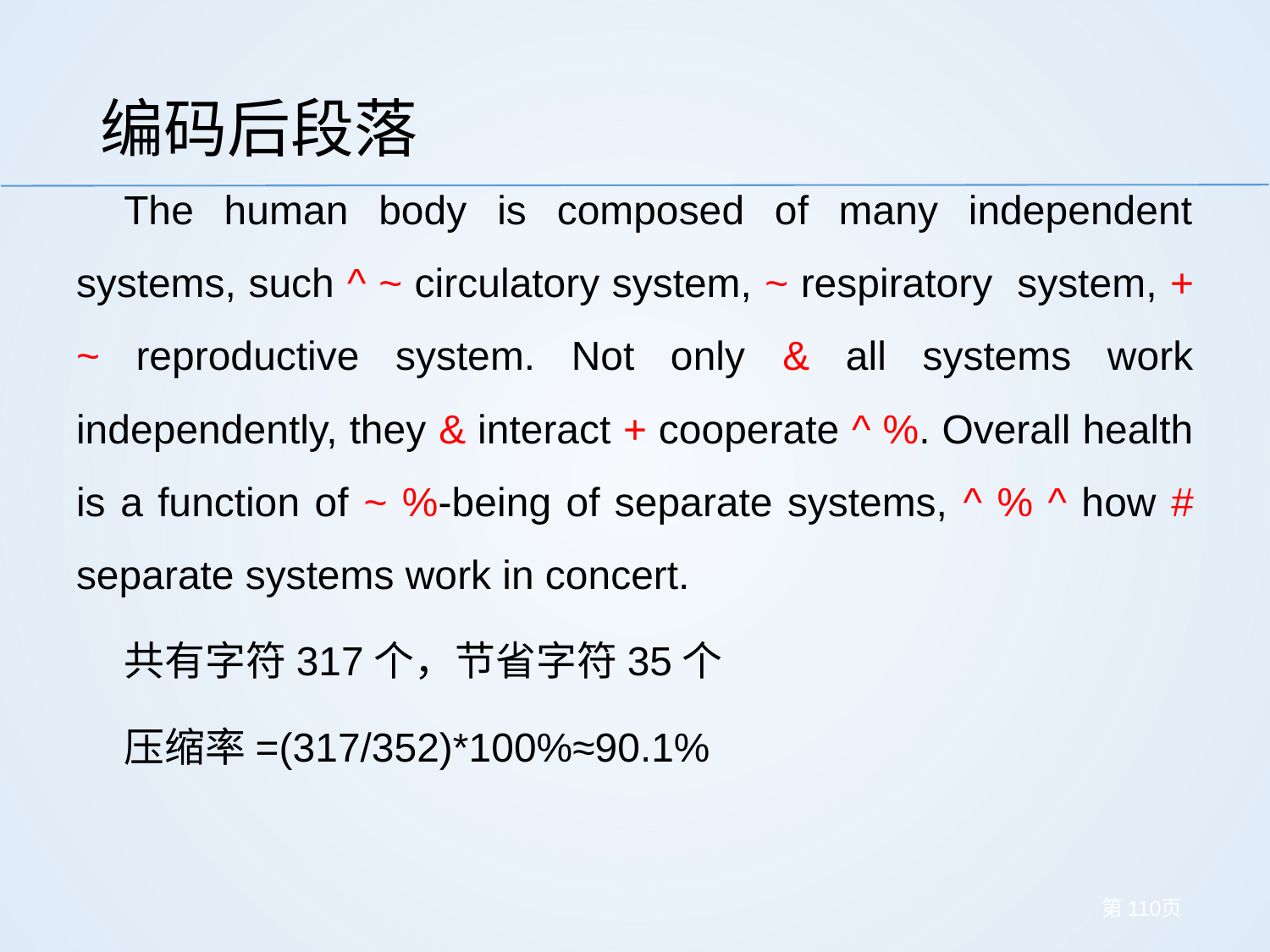

# 编码后段落
The human body is composed of many independent systems, such ^ ~ circulatory system, ~ respiratory  system, + ~ reproductive system. Not only & all systems work independently, they & interact + cooperate ^ %. Overall health is a function of ~ %-being of separate systems, ^ % ^ how # separate systems work in concert.
共有字符317个，节省字符35个
压缩率=(317/352)*100%≈90.1%

第110页